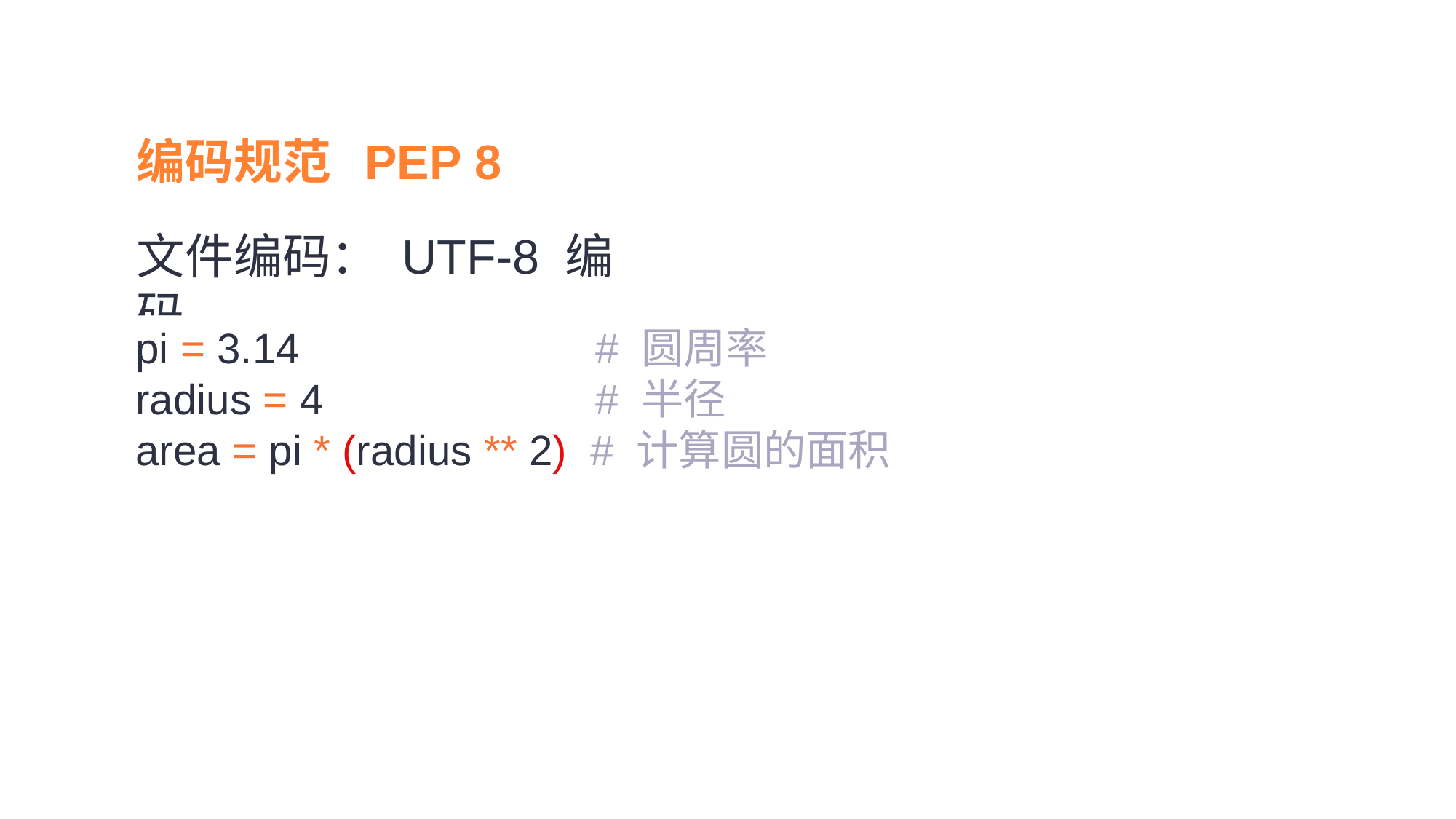

编码规范  PEP 8
文件编码： UTF-8 编码
pi = 3.14                         # 圆周率
radius = 4                       # 半径
area = pi * (radius ** 2)  # 计算圆的面积